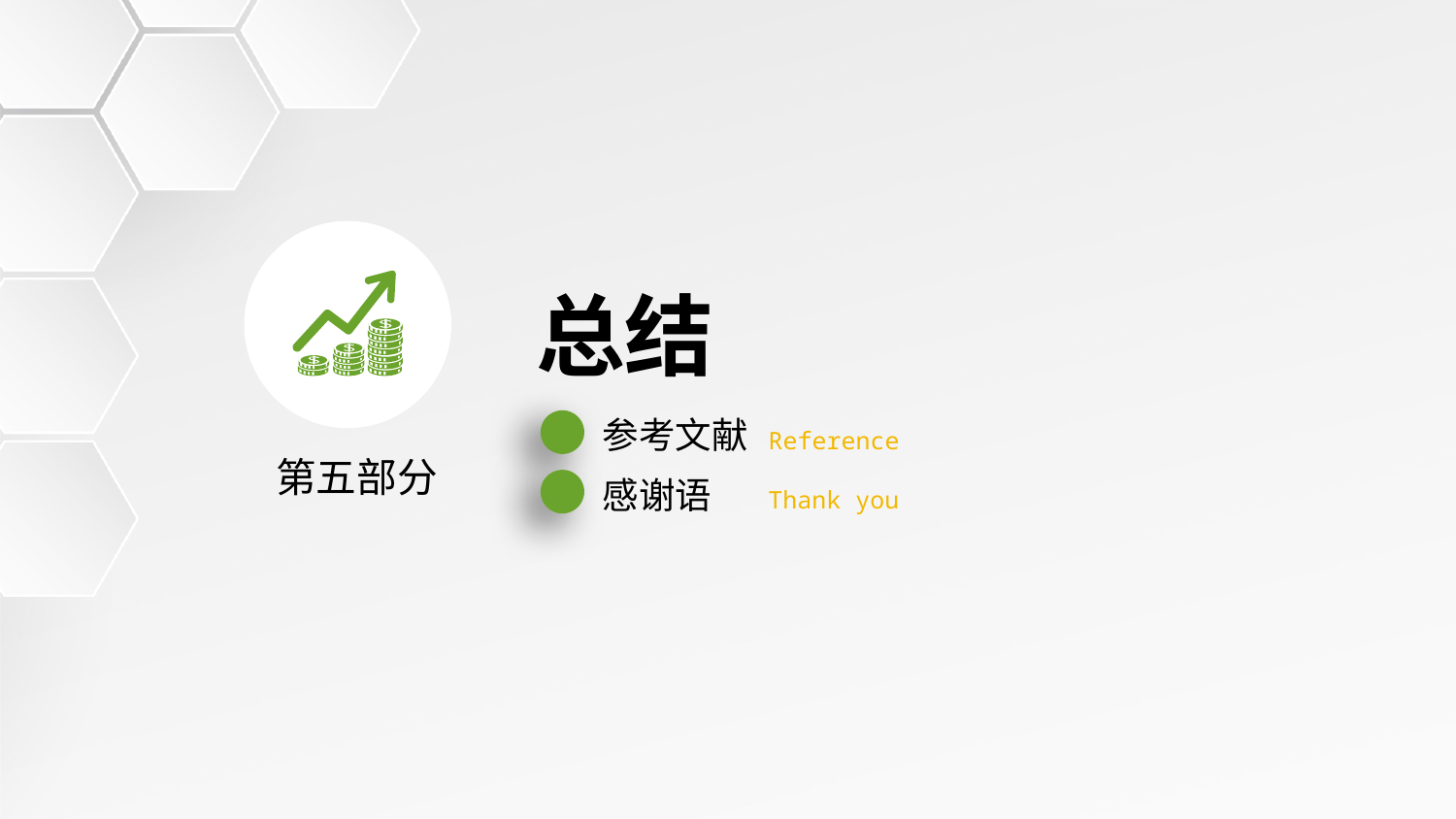

总结
参考文献

Reference
第五部分
感谢语

Thank you